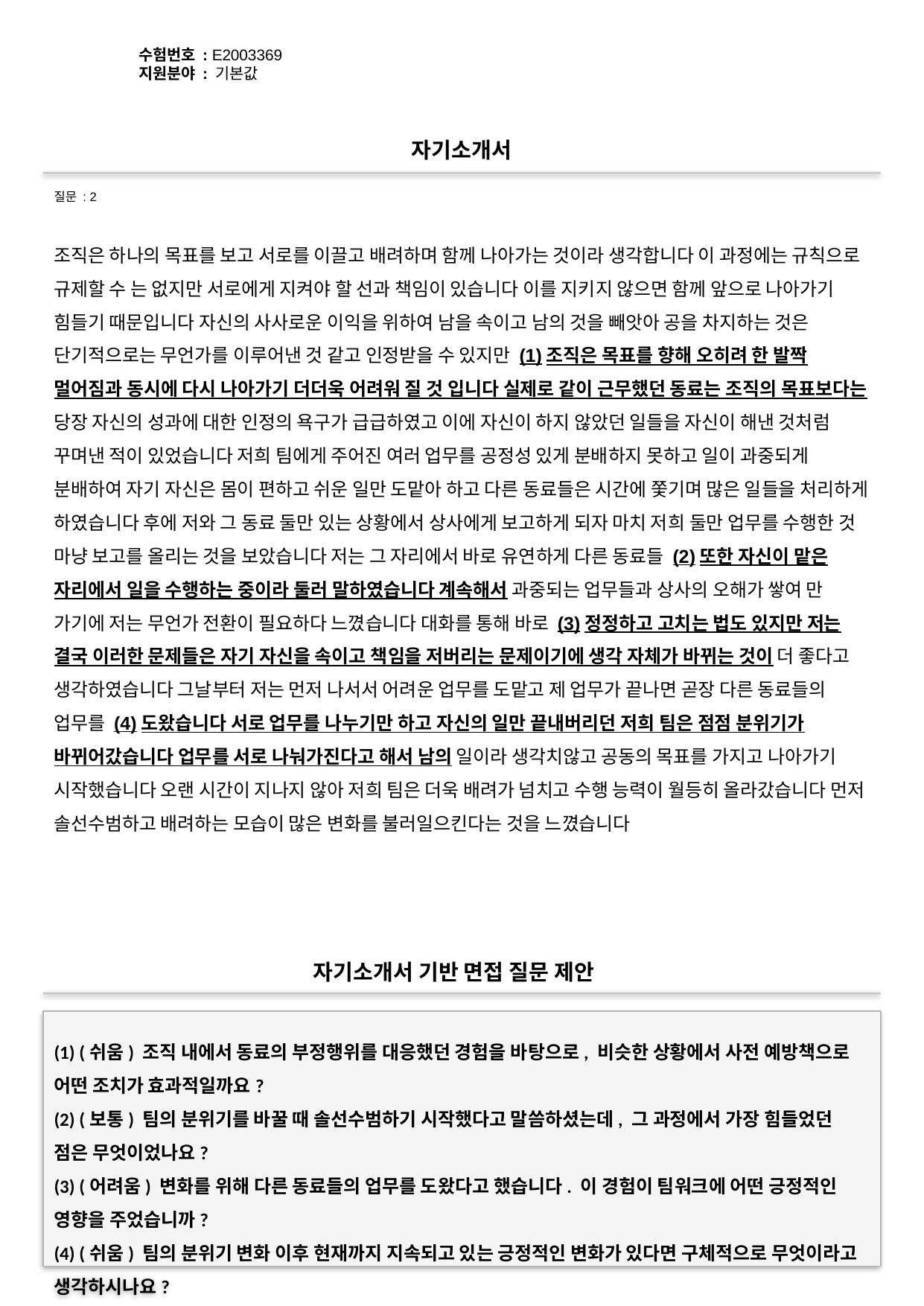

수험번호 : E2003369
지원분야 : 기본값
#

자기소개서

질문 : 2

조직은 하나의 목표를 보고 서로를 이끌고 배려하며 함께 나아가는 것이라 생각합니다 이 과정에는 규칙으로 규제할 수 는 없지만 서로에게 지켜야 할 선과 책임이 있습니다 이를 지키지 않으면 함께 앞으로 나아가기 힘들기 때문입니다 자신의 사사로운 이익을 위하여 남을 속이고 남의 것을 빼앗아 공을 차지하는 것은 단기적으로는 무언가를 이루어낸 것 같고 인정받을 수 있지만 (1)조직은 목표를 향해 오히려 한 발짝 멀어짐과 동시에 다시 나아가기 더더욱 어려워 질 것 입니다 실제로 같이 근무했던 동료는 조직의 목표보다는 당장 자신의 성과에 대한 인정의 욕구가 급급하였고 이에 자신이 하지 않았던 일들을 자신이 해낸 것처럼 꾸며낸 적이 있었습니다 저희 팀에게 주어진 여러 업무를 공정성 있게 분배하지 못하고 일이 과중되게 분배하여 자기 자신은 몸이 편하고 쉬운 일만 도맡아 하고 다른 동료들은 시간에 쫓기며 많은 일들을 처리하게 하였습니다 후에 저와 그 동료 둘만 있는 상황에서 상사에게 보고하게 되자 마치 저희 둘만 업무를 수행한 것 마냥 보고를 올리는 것을 보았습니다 저는 그 자리에서 바로 유연하게 다른 동료들 (2)또한 자신이 맡은 자리에서 일을 수행하는 중이라 둘러 말하였습니다 계속해서 과중되는 업무들과 상사의 오해가 쌓여 만 가기에 저는 무언가 전환이 필요하다 느꼈습니다 대화를 통해 바로 (3)정정하고 고치는 법도 있지만 저는 결국 이러한 문제들은 자기 자신을 속이고 책임을 저버리는 문제이기에 생각 자체가 바뀌는 것이 더 좋다고 생각하였습니다 그날부터 저는 먼저 나서서 어려운 업무를 도맡고 제 업무가 끝나면 곧장 다른 동료들의 업무를 (4)도왔습니다 서로 업무를 나누기만 하고 자신의 일만 끝내버리던 저희 팀은 점점 분위기가 바뀌어갔습니다 업무를 서로 나눠가진다고 해서 남의 일이라 생각치않고 공동의 목표를 가지고 나아가기 시작했습니다 오랜 시간이 지나지 않아 저희 팀은 더욱 배려가 넘치고 수행 능력이 월등히 올라갔습니다 먼저 솔선수범하고 배려하는 모습이 많은 변화를 불러일으킨다는 것을 느꼈습니다

자기소개서 기반 면접 질문 제안

(1) (쉬움) 조직 내에서 동료의 부정행위를 대응했던 경험을 바탕으로, 비슷한 상황에서 사전 예방책으로 어떤 조치가 효과적일까요?
(2) (보통) 팀의 분위기를 바꿀 때 솔선수범하기 시작했다고 말씀하셨는데, 그 과정에서 가장 힘들었던 점은 무엇이었나요?
(3) (어려움) 변화를 위해 다른 동료들의 업무를 도왔다고 했습니다. 이 경험이 팀워크에 어떤 긍정적인 영향을 주었습니까?
(4) (쉬움) 팀의 분위기 변화 이후 현재까지 지속되고 있는 긍정적인 변화가 있다면 구체적으로 무엇이라고 생각하시나요?